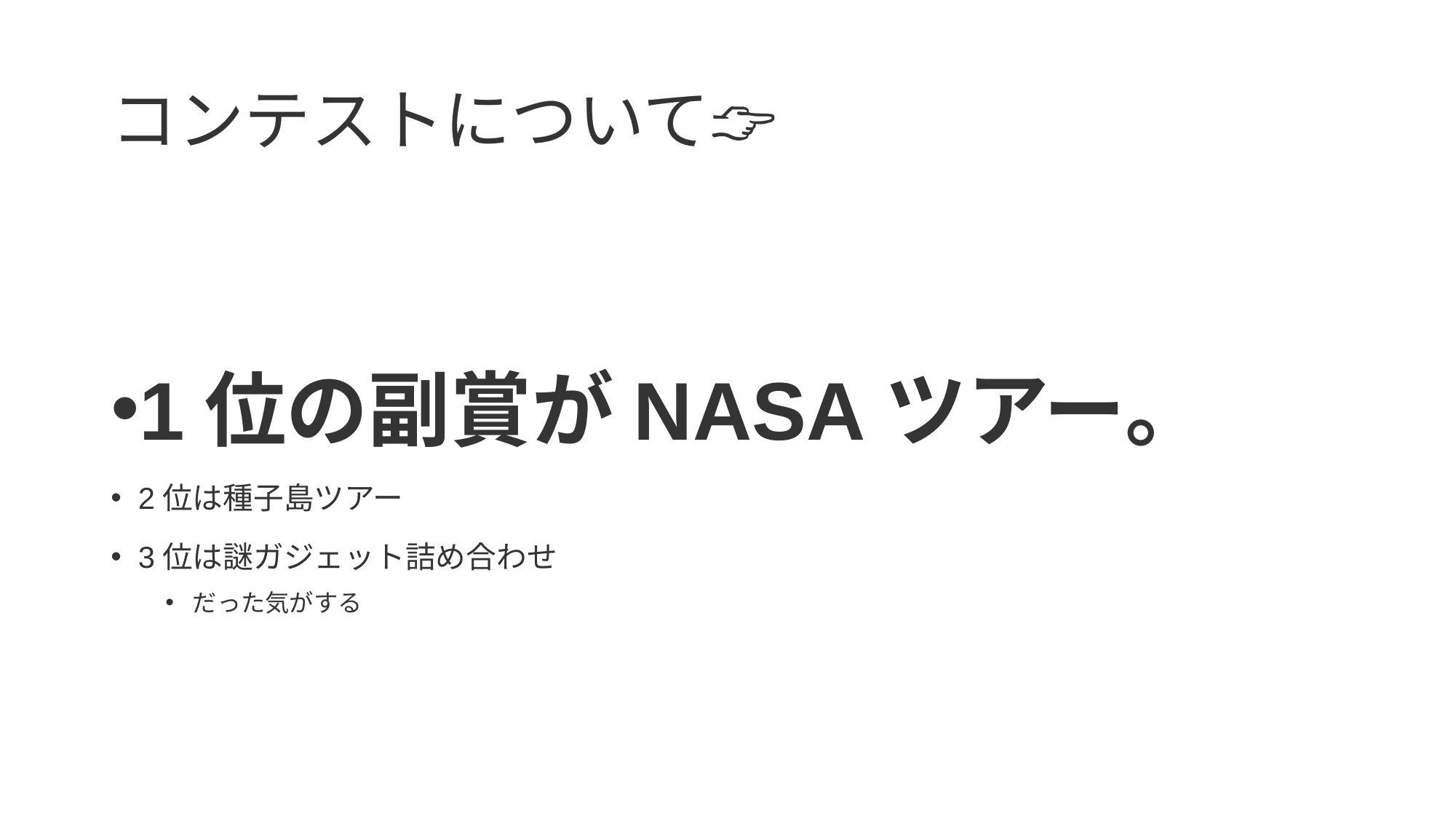

# コンテストについて👉
1位の副賞がNASAツアー。
2位は種子島ツアー
3位は謎ガジェット詰め合わせ
だった気がする